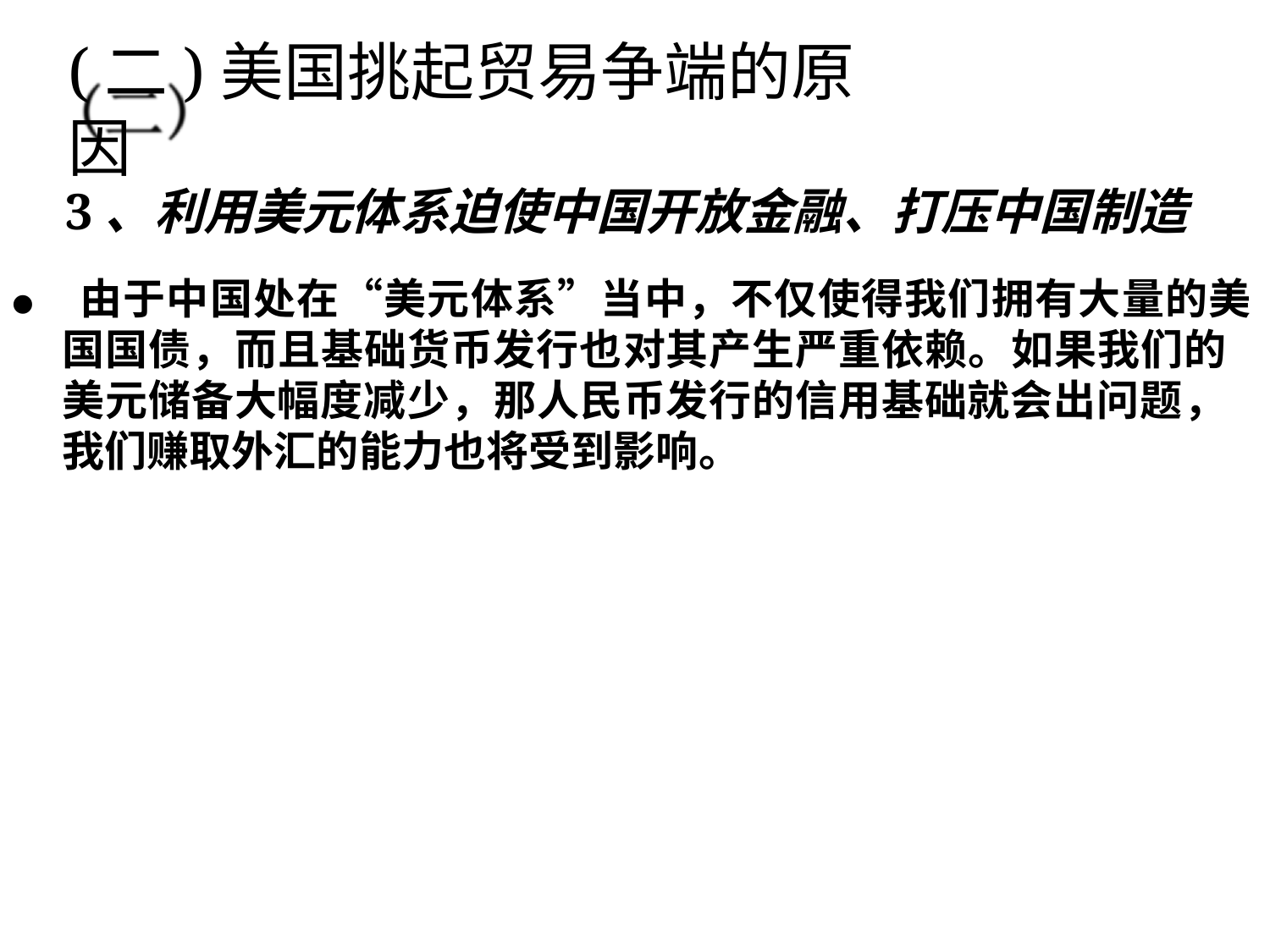

# (二)美国挑起贸易争端的原因
3、利用美元体系迫使中国开放金融、打压中国制造
⚫ 由于中国处在“美元体系”当中，不仅使得我们拥有大量的美 国国债，而且基础货币发行也对其产生严重依赖。如果我们的 美元储备大幅度减少，那人民币发行的信用基础就会出问题， 我们赚取外汇的能力也将受到影响。